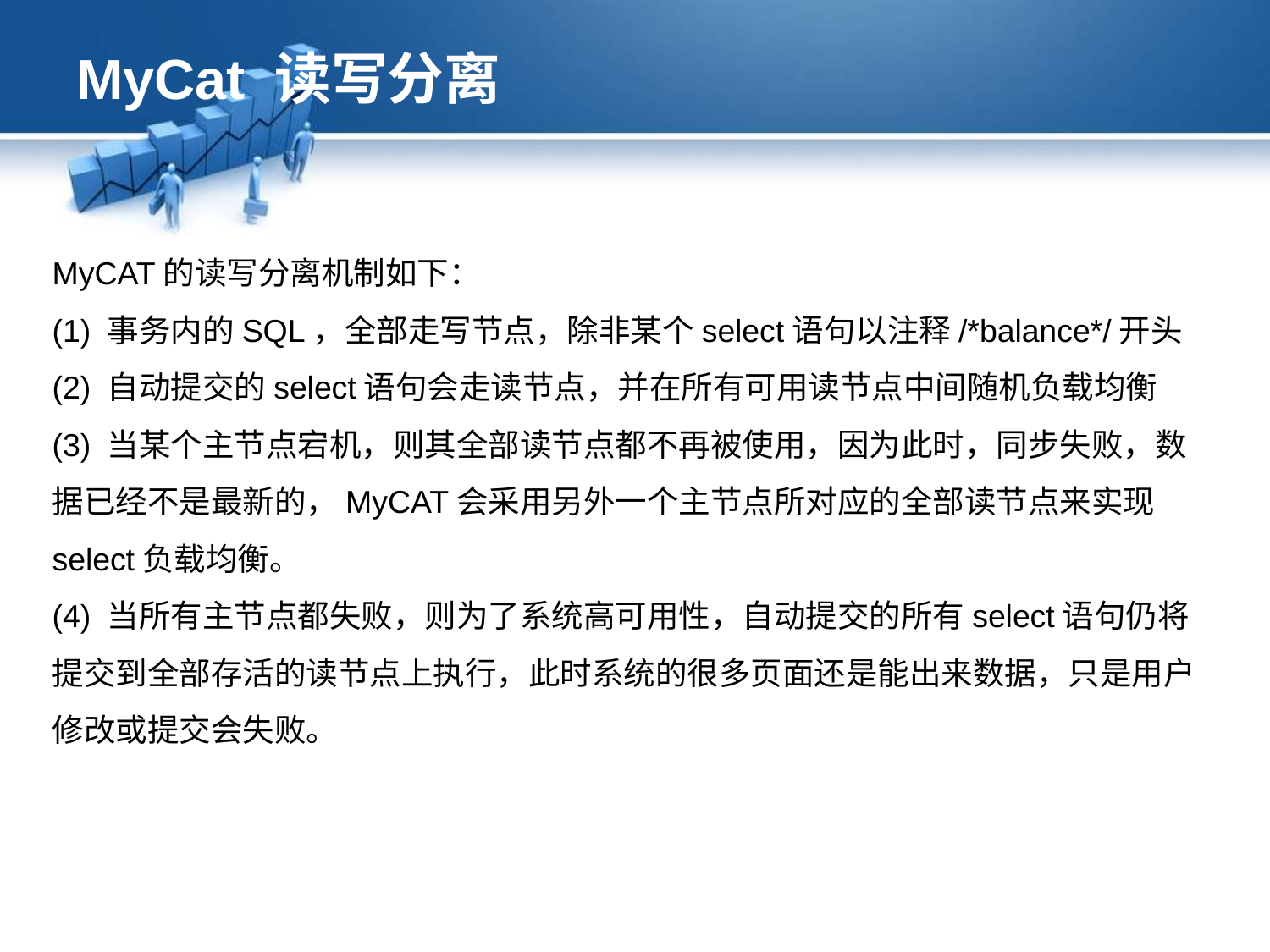

# MyCat 读写分离
MyCAT的读写分离机制如下：
(1) 事务内的SQL，全部走写节点，除非某个select语句以注释/*balance*/开头
(2) 自动提交的select语句会走读节点，并在所有可用读节点中间随机负载均衡
(3) 当某个主节点宕机，则其全部读节点都不再被使用，因为此时，同步失败，数据已经不是最新的，MyCAT会采用另外一个主节点所对应的全部读节点来实现select负载均衡。
(4) 当所有主节点都失败，则为了系统高可用性，自动提交的所有select语句仍将提交到全部存活的读节点上执行，此时系统的很多页面还是能出来数据，只是用户修改或提交会失败。